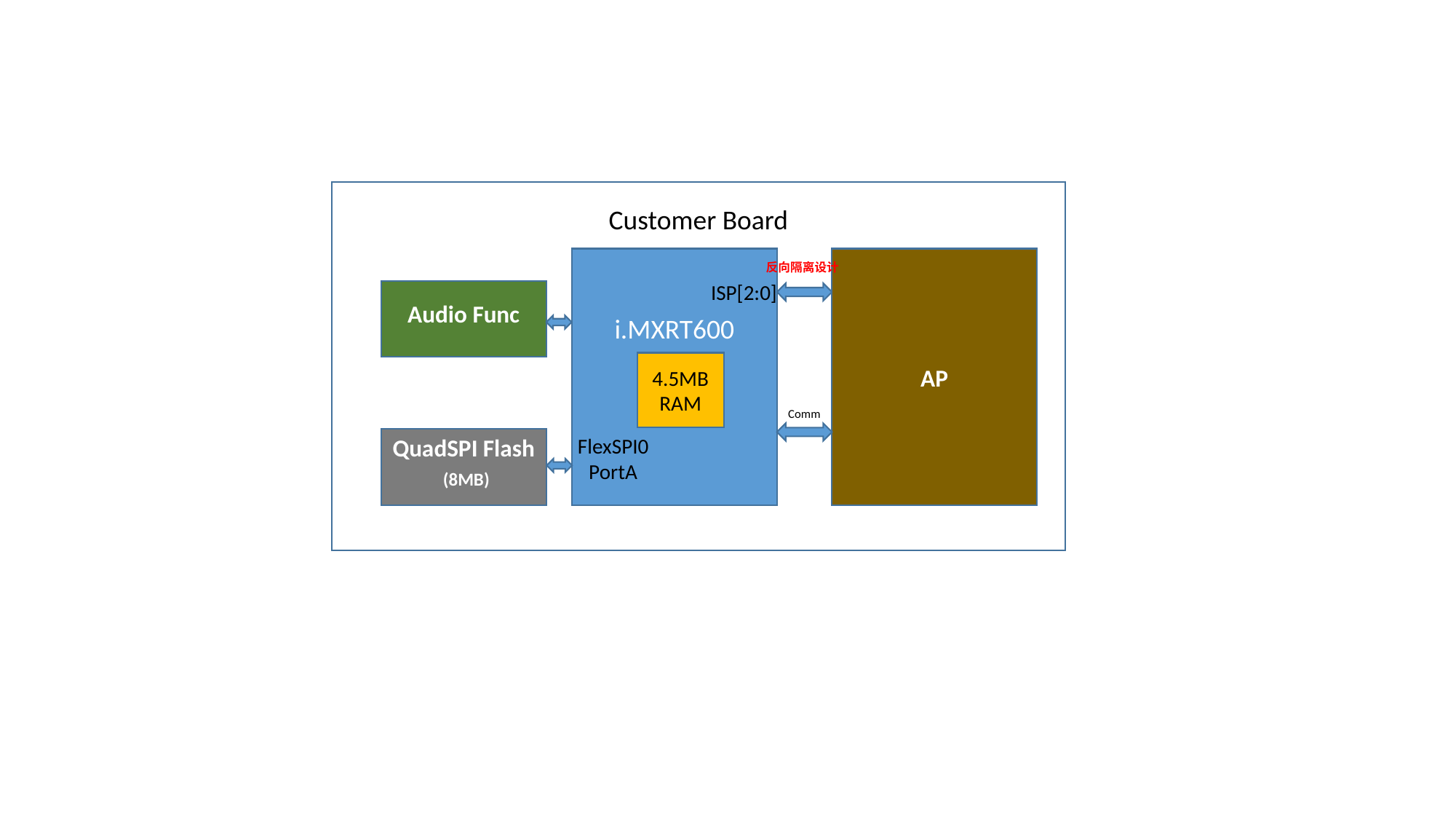

Customer Board

反向隔离设计
i.MXRT600

AP
ISP[2:0]

Audio Func

4.5MB
RAM
Comm

QuadSPI Flash
 (8MB)

FlexSPI0
PortA